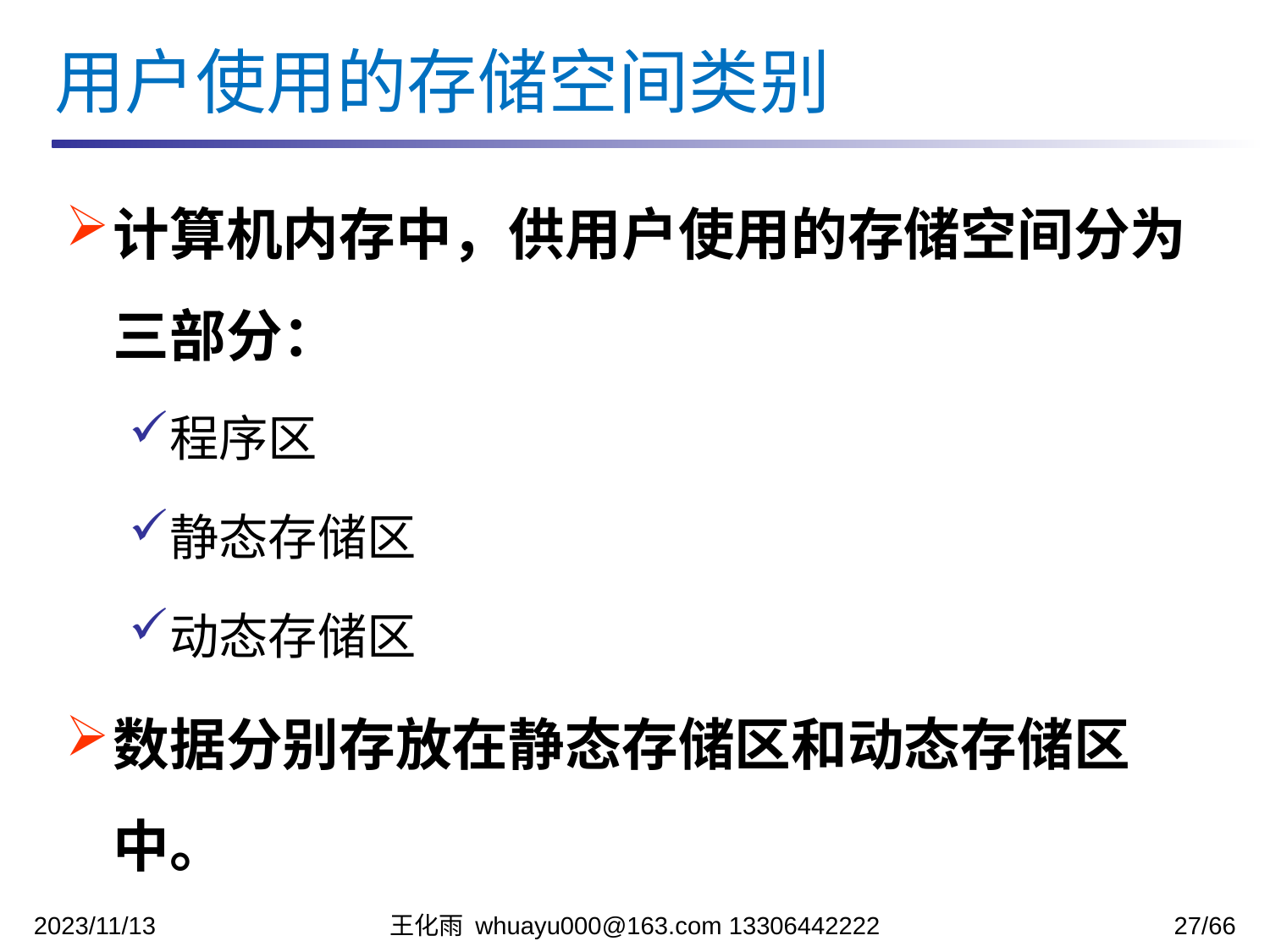

用户使用的存储空间类别
计算机内存中，供用户使用的存储空间分为三部分：
程序区
静态存储区
动态存储区
数据分别存放在静态存储区和动态存储区中。
2023/11/13
王化雨 whuayu000@163.com 13306442222
27/66